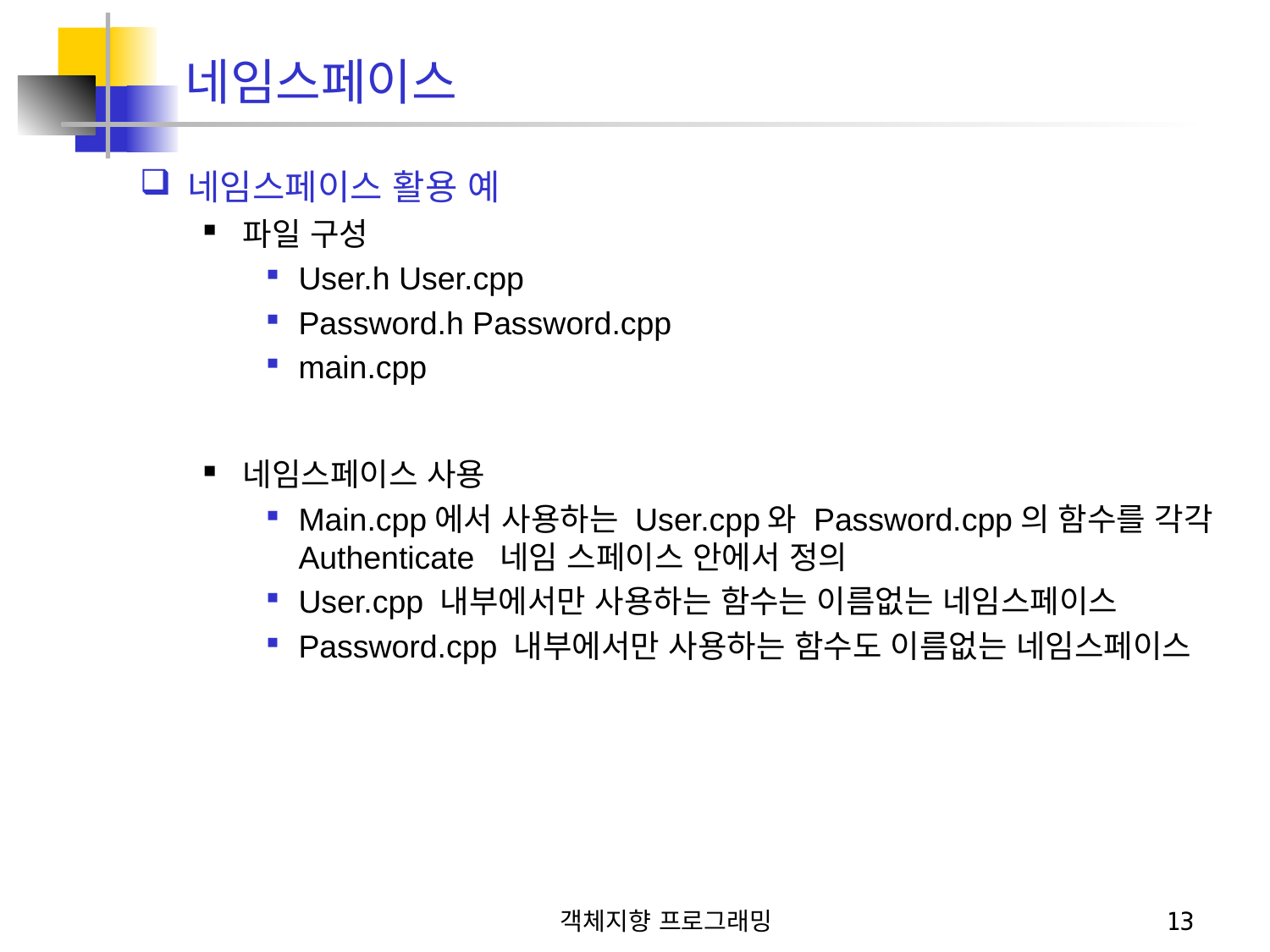

네임스페이스
네임스페이스 활용 예
파일 구성
User.h User.cpp
Password.h Password.cpp
main.cpp

네임스페이스 사용
Main.cpp에서 사용하는 User.cpp와 Password.cpp의 함수를 각각 Authenticate  네임 스페이스 안에서 정의
User.cpp 내부에서만 사용하는 함수는 이름없는 네임스페이스
Password.cpp 내부에서만 사용하는 함수도 이름없는 네임스페이스

객체지향 프로그래밍
13